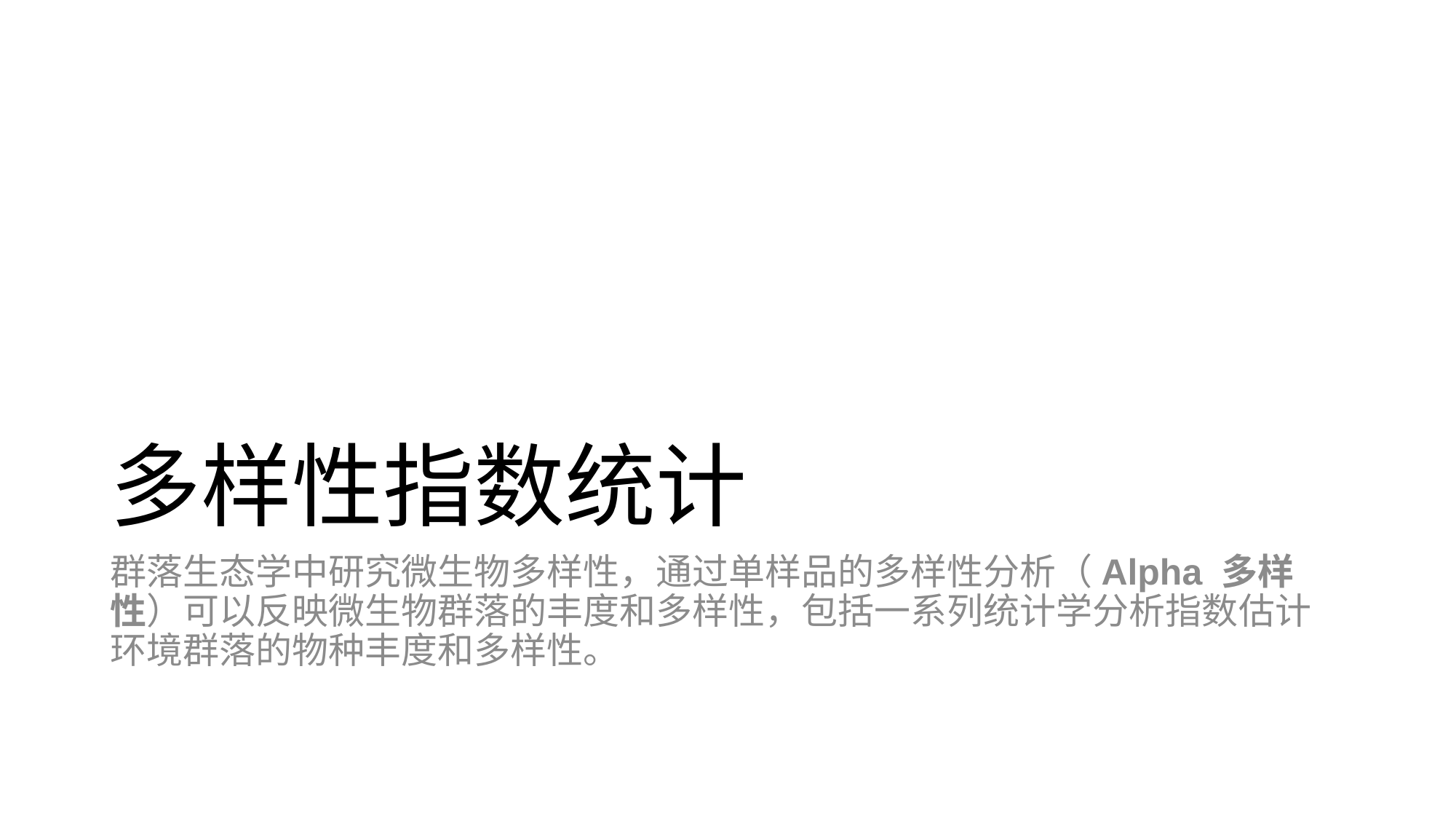

# 多样性指数统计
群落生态学中研究微生物多样性，通过单样品的多样性分析（Alpha 多样性）可以反映微生物群落的丰度和多样性，包括一系列统计学分析指数估计环境群落的物种丰度和多样性。